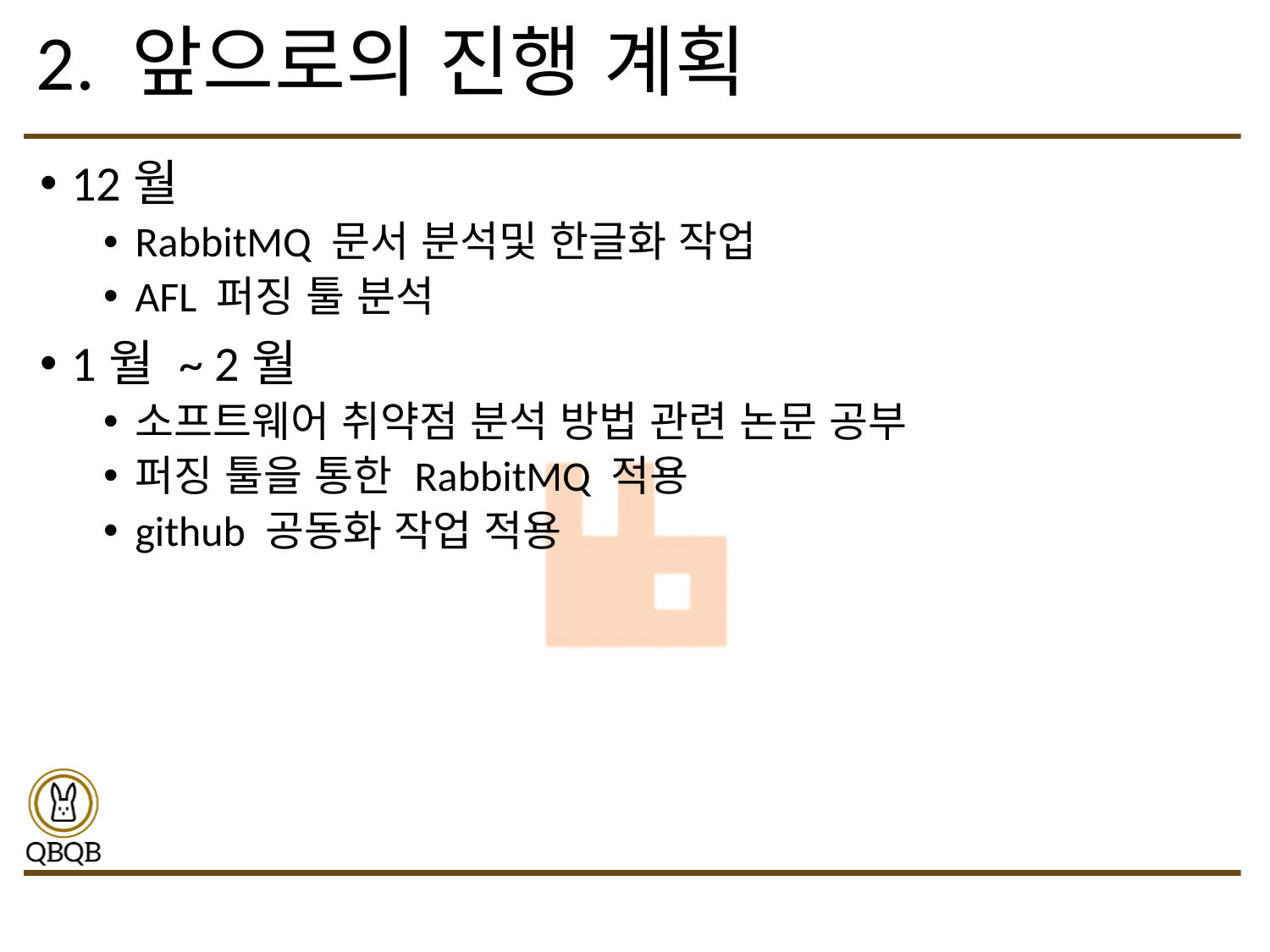

# 2. 앞으로의 진행 계획
12월
RabbitMQ 문서 분석및 한글화 작업
AFL 퍼징 툴 분석
1월 ~ 2월
소프트웨어 취약점 분석 방법 관련 논문 공부
퍼징 툴을 통한 RabbitMQ 적용
github 공동화 작업 적용